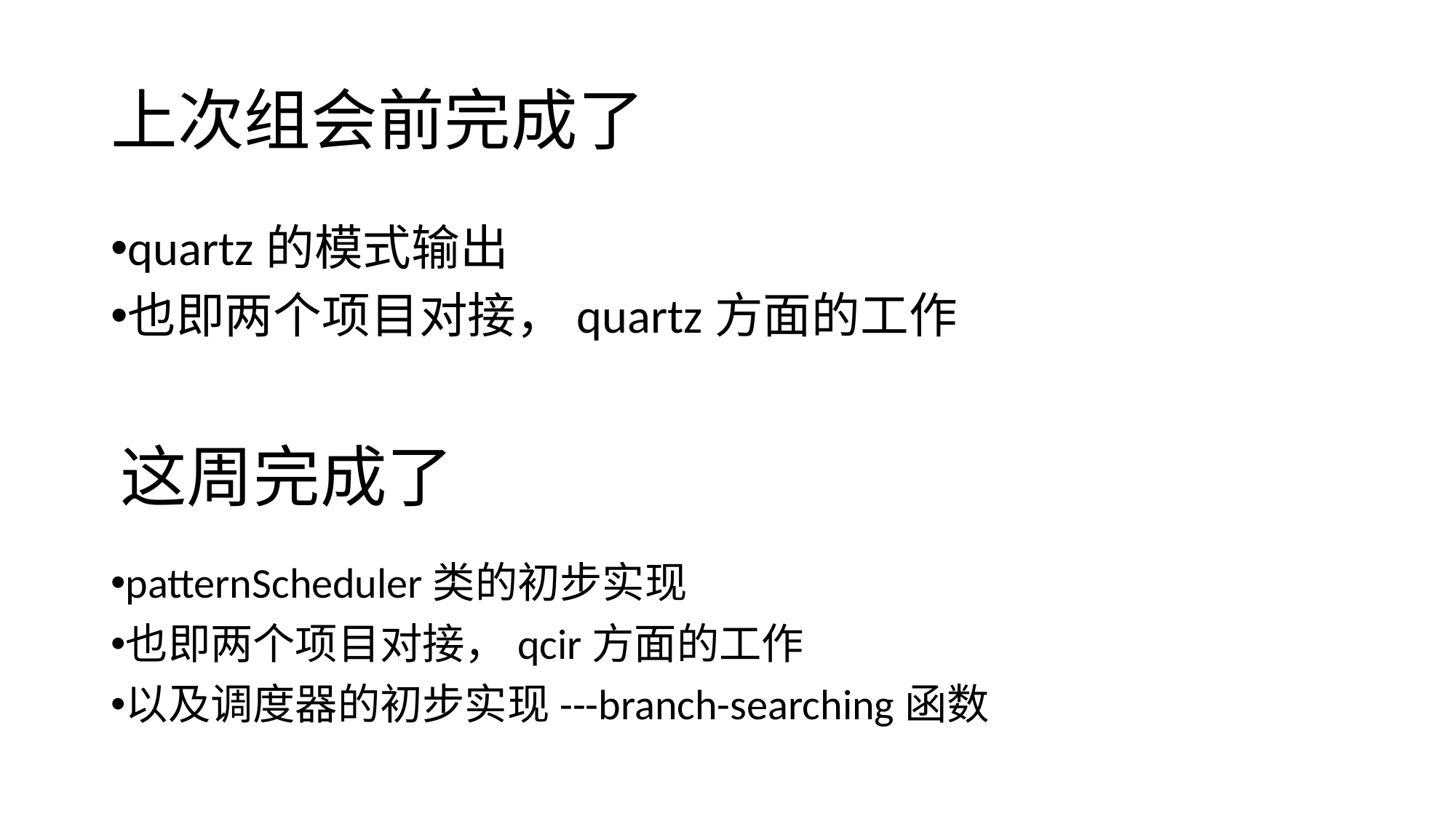

# 上次组会前完成了
quartz的模式输出
也即两个项目对接，quartz方面的工作

patternScheduler类的初步实现
也即两个项目对接，qcir方面的工作
以及调度器的初步实现---branch-searching函数

这周完成了